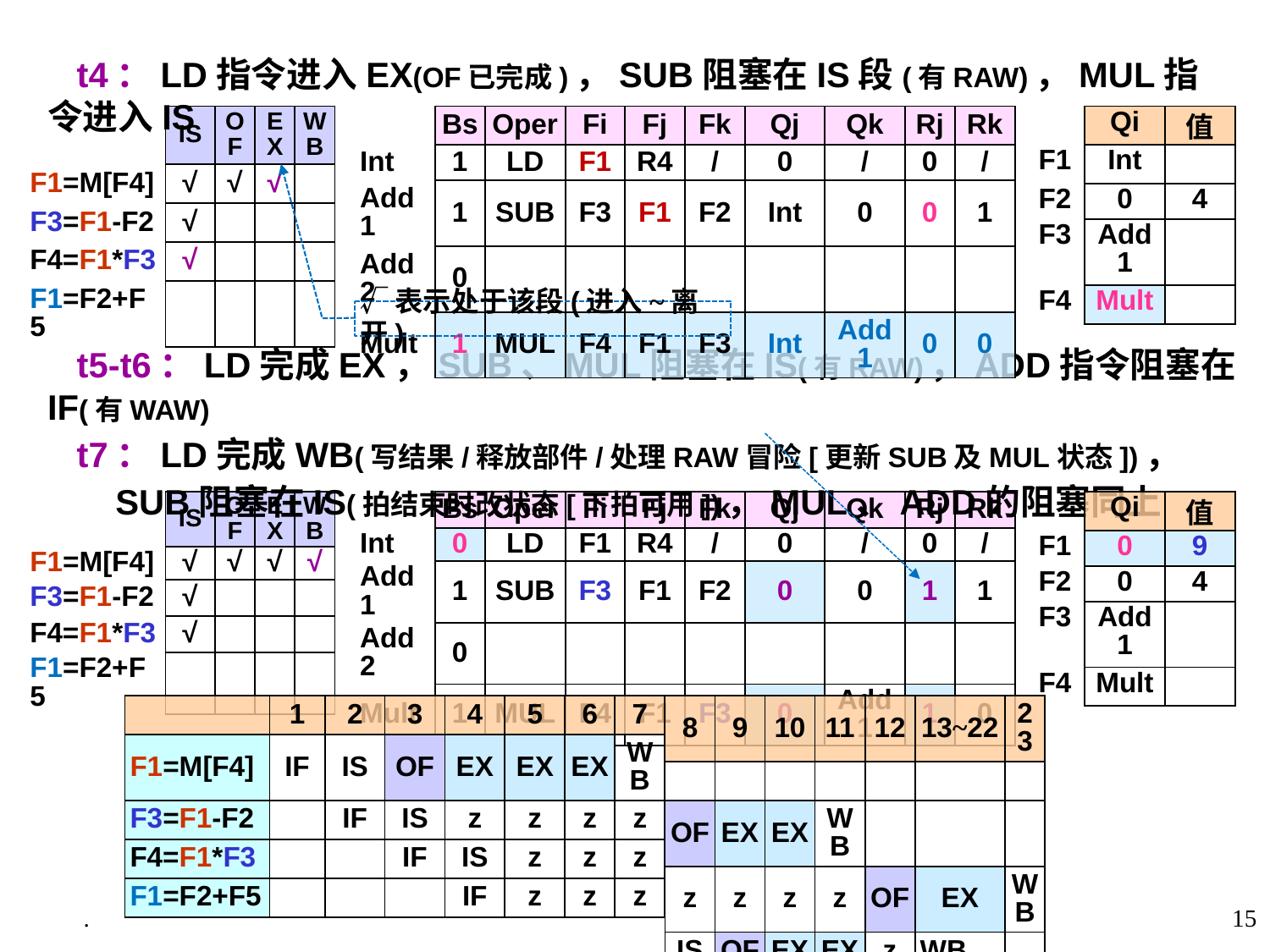

t4：LD指令进入EX(OF已完成)，SUB阻塞在IS段(有RAW)，MUL指令进入IS
|  | IS | OF | EX | WB |
| --- | --- | --- | --- | --- |
| F1=M[F4] | √ | √ | √ |  |
| F3=F1-F2 | √ |  |  |  |
| F4=F1\*F3 | √ |  |  |  |
| F1=F2+F5 |  |  |  |  |
|  | Bs | Oper | Fi | Fj | Fk | Qj | Qk | Rj | Rk |
| --- | --- | --- | --- | --- | --- | --- | --- | --- | --- |
| Int | 1 | LD | F1 | R4 | / | 0 | / | 0 | / |
| Add1 | 1 | SUB | F3 | F1 | F2 | Int | 0 | 0 | 1 |
| Add2 | 0 |  |  |  |  |  |  |  |  |
| Mult | 1 | MUL | F4 | F1 | F3 | Int | Add1 | 0 | 0 |
|  | Qi | 值 |
| --- | --- | --- |
| F1 | Int |  |
| F2 | 0 | 4 |
| F3 | Add1 |  |
| F4 | Mult |  |
√表示处于该段(进入~离开)
   t5-t6：LD完成EX，SUB、MUL阻塞在IS(有RAW)，ADD指令阻塞在IF(有WAW)
   t7：LD完成WB(写结果/释放部件/处理RAW冒险[更新SUB及MUL状态])，
       SUB阻塞在IS(拍结束时改状态[下拍可用])，MUL、ADD的阻塞同上
|  | IS | OF | EX | WB |
| --- | --- | --- | --- | --- |
| F1=M[F4] | √ | √ | √ | √ |
| F3=F1-F2 | √ |  |  |  |
| F4=F1\*F3 | √ |  |  |  |
| F1=F2+F5 |  |  |  |  |
|  | Bs | Oper | Fi | Fj | Fk | Qj | Qk | Rj | Rk |
| --- | --- | --- | --- | --- | --- | --- | --- | --- | --- |
| Int | 0 | LD | F1 | R4 | / | 0 | / | 0 | / |
| Add1 | 1 | SUB | F3 | F1 | F2 | 0 | 0 | 1 | 1 |
| Add2 | 0 |  |  |  |  |  |  |  |  |
| Mult | 1 | MUL | F4 | F1 | F3 | 0 | Add1 | 1 | 0 |
|  | Qi | 值 |
| --- | --- | --- |
| F1 | 0 | 9 |
| F2 | 0 | 4 |
| F3 | Add1 |  |
| F4 | Mult |  |
|  | 1 | 2 | 3 | 4 | 5 | 6 | 7 |
| --- | --- | --- | --- | --- | --- | --- | --- |
| F1=M[F4] | IF | IS | OF | EX | EX | EX | WB |
| F3=F1-F2 |  | IF | IS | z | z | z | z |
| F4=F1\*F3 |  |  | IF | IS | z | z | z |
| F1=F2+F5 |  |  |  | IF | z | z | z |
| 8 | 9 | 10 | 11 | 12 | 13~22 | 23 |
| --- | --- | --- | --- | --- | --- | --- |
|  |  |  |  |  |  |  |
| OF | EX | EX | WB |  |  |  |
| z | z | z | z | OF | EX | WB |
| IS | OF | EX | EX | z | WB |  |
.
15